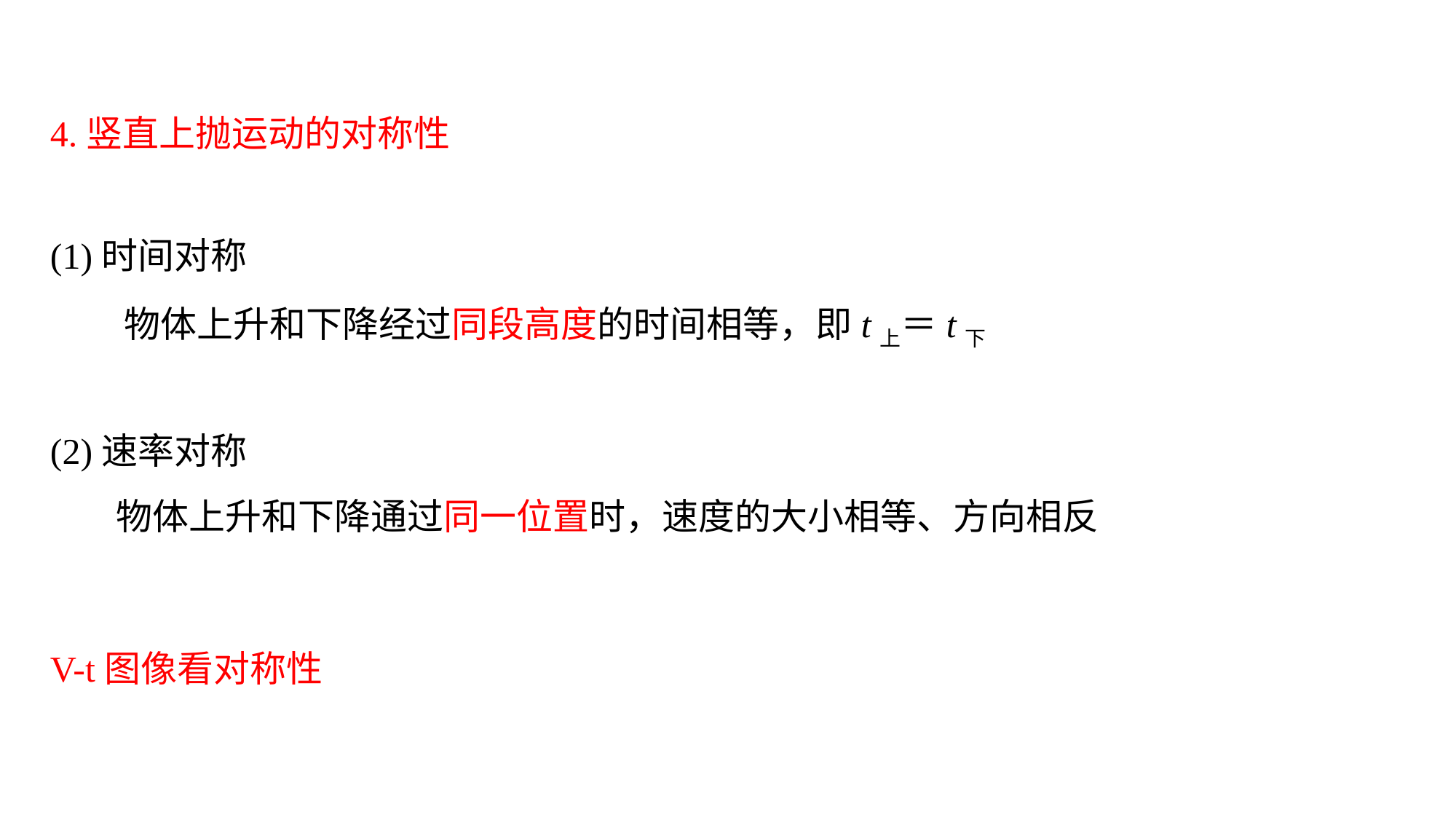

4.竖直上抛运动的对称性
(1)时间对称
        物体上升和下降经过同段高度的时间相等，即t上＝t下
(2)速率对称
       物体上升和下降通过同一位置时，速度的大小相等、方向相反
V-t图像看对称性